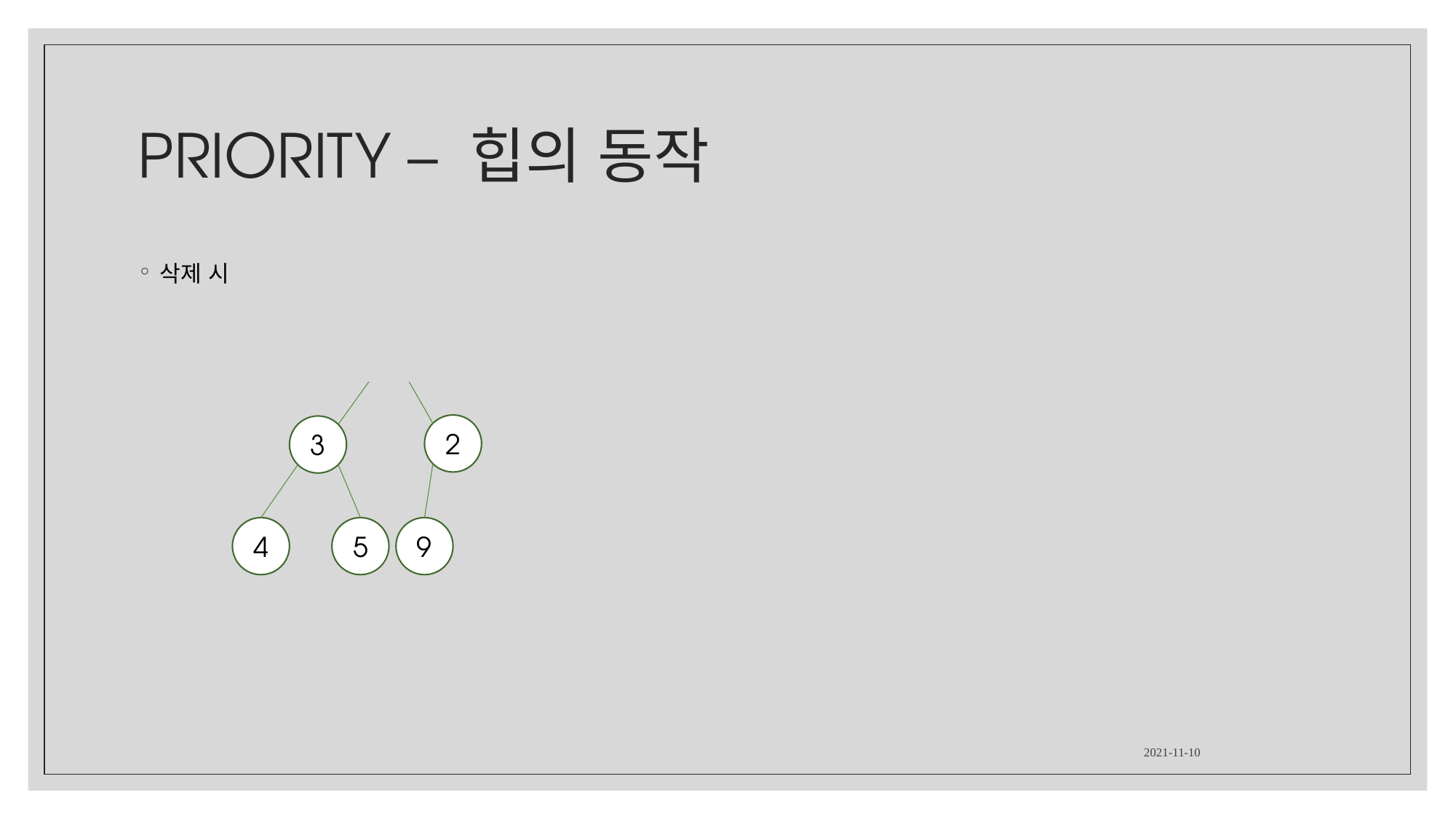

# PRIORITY – 힙의 동작
삭제 시

2
3
4
5
9
2021-11-10